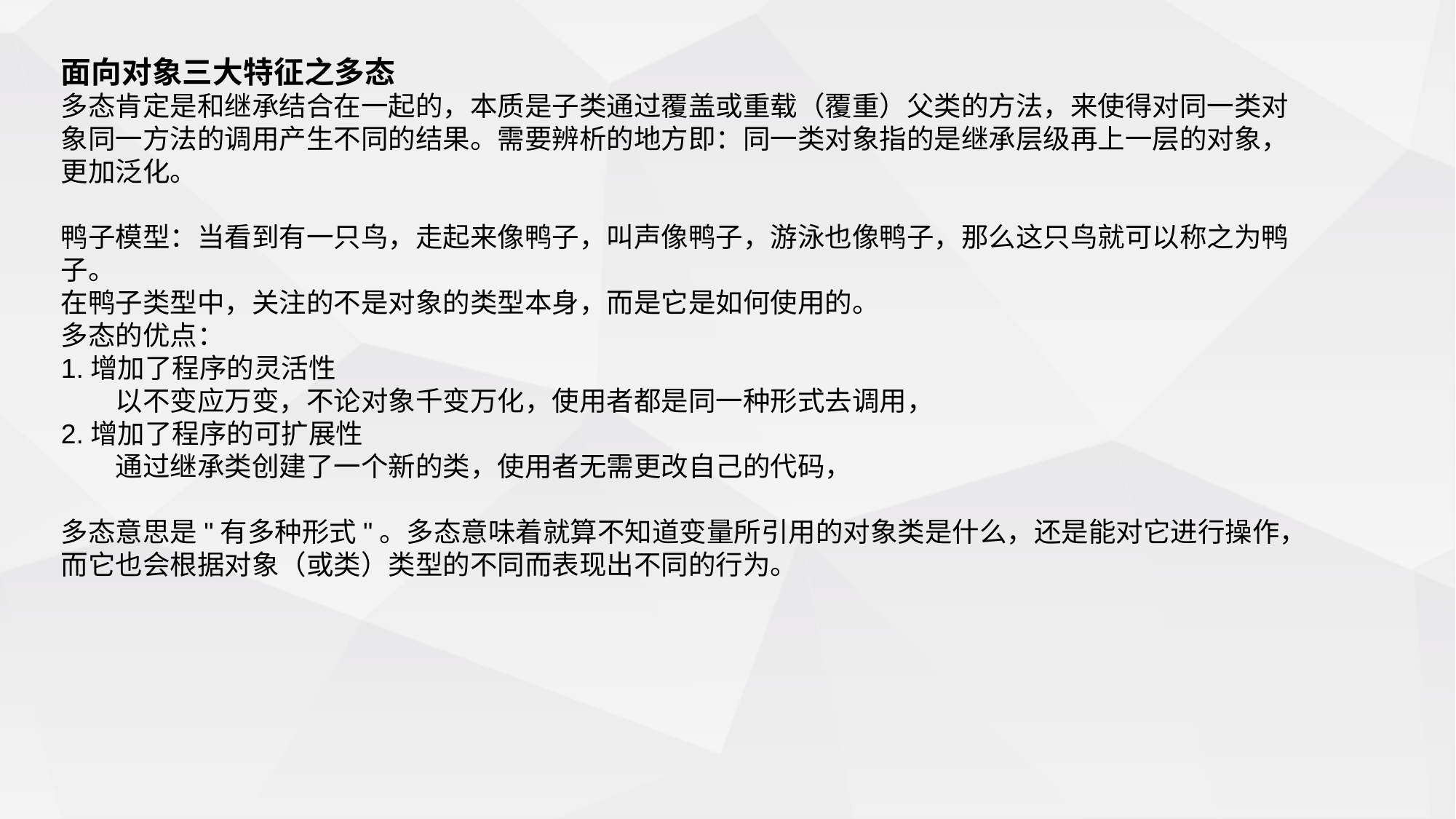

面向对象三大特征之多态
多态肯定是和继承结合在一起的，本质是子类通过覆盖或重载（覆重）父类的方法，来使得对同一类对象同一方法的调用产生不同的结果。需要辨析的地方即：同一类对象指的是继承层级再上一层的对象，更加泛化。
鸭子模型：当看到有一只鸟，走起来像鸭子，叫声像鸭子，游泳也像鸭子，那么这只鸟就可以称之为鸭子。
在鸭子类型中，关注的不是对象的类型本身，而是它是如何使用的。
多态的优点：
1.增加了程序的灵活性
　　以不变应万变，不论对象千变万化，使用者都是同一种形式去调用，
2.增加了程序的可扩展性
　　通过继承类创建了一个新的类，使用者无需更改自己的代码，

多态意思是"有多种形式"。多态意味着就算不知道变量所引用的对象类是什么，还是能对它进行操作，而它也会根据对象（或类）类型的不同而表现出不同的行为。